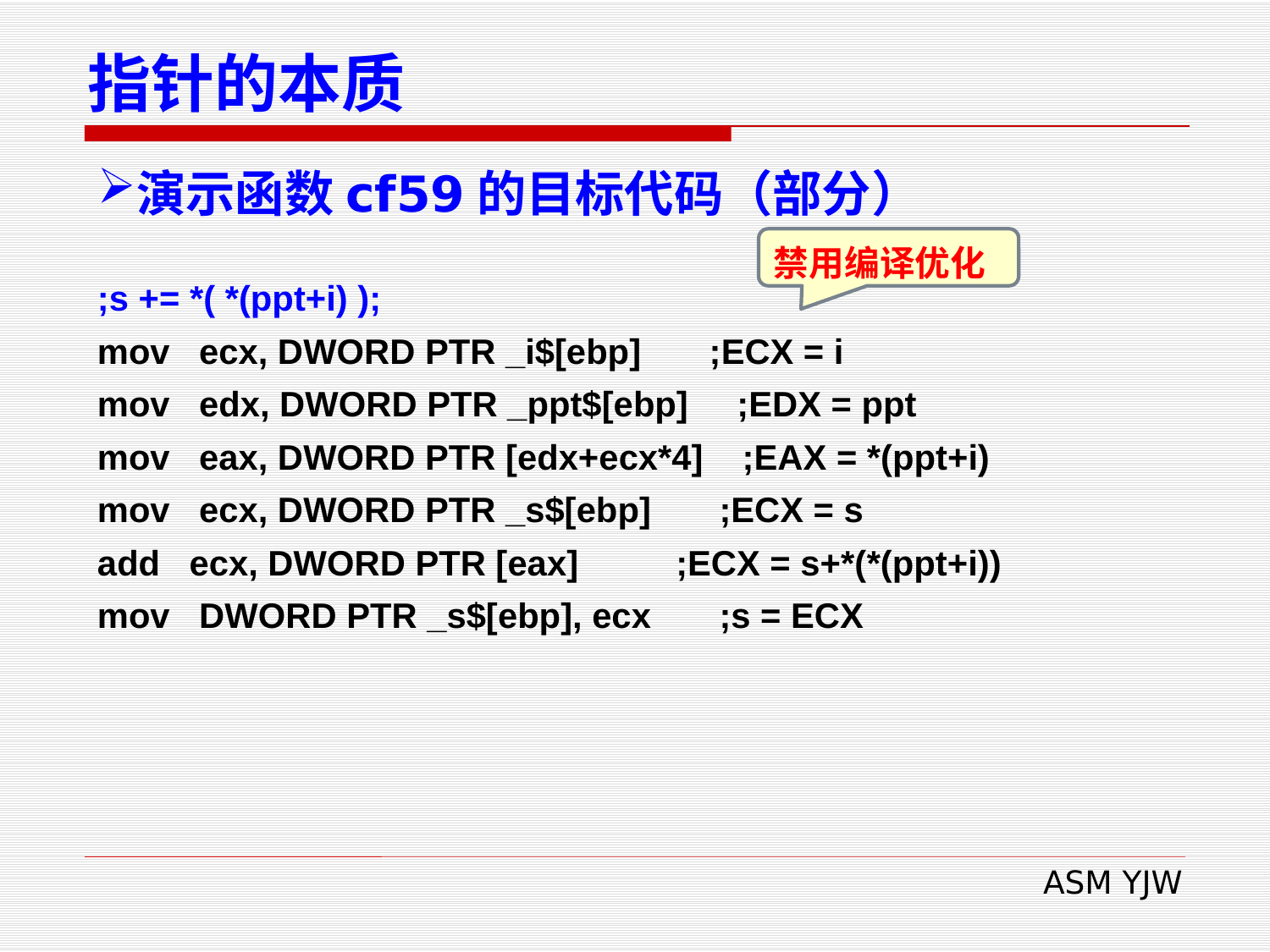

# 指针的本质
演示函数cf59的目标代码（部分）
禁用编译优化
;s += *( *(ppt+i) );
mov   ecx, DWORD PTR _i$[ebp]       ;ECX = i
mov   edx, DWORD PTR _ppt$[ebp]     ;EDX = ppt
mov   eax, DWORD PTR [edx+ecx*4]    ;EAX = *(ppt+i)
mov   ecx, DWORD PTR _s$[ebp]       ;ECX = s
add   ecx, DWORD PTR [eax]          ;ECX = s+*(*(ppt+i))
mov   DWORD PTR _s$[ebp], ecx       ;s = ECX